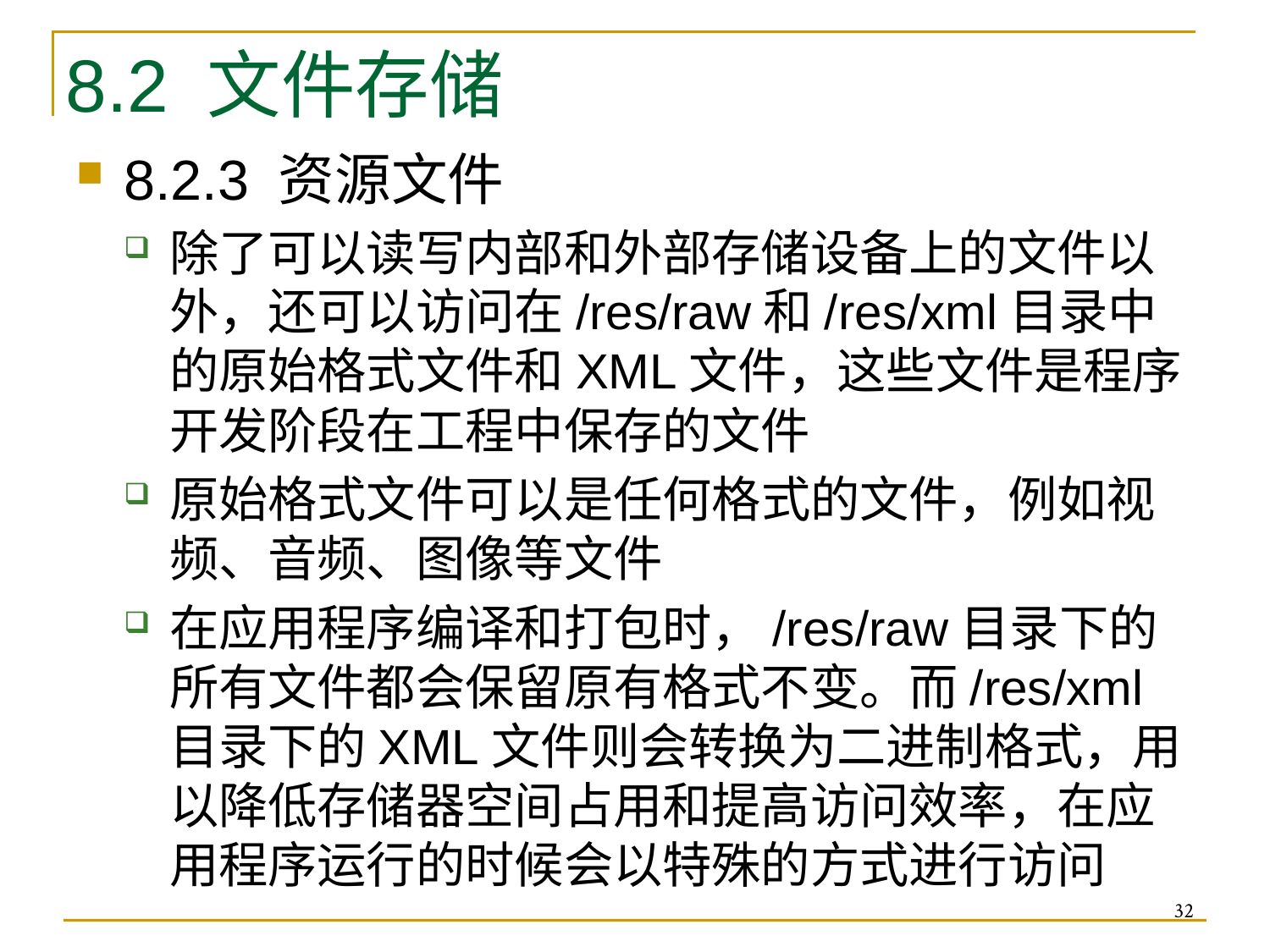

# 8.2 文件存储
8.2.3 资源文件
除了可以读写内部和外部存储设备上的文件以外，还可以访问在/res/raw和/res/xml目录中的原始格式文件和XML文件，这些文件是程序开发阶段在工程中保存的文件
原始格式文件可以是任何格式的文件，例如视频、音频、图像等文件
在应用程序编译和打包时，/res/raw目录下的所有文件都会保留原有格式不变。而/res/xml目录下的XML文件则会转换为二进制格式，用以降低存储器空间占用和提高访问效率，在应用程序运行的时候会以特殊的方式进行访问
32